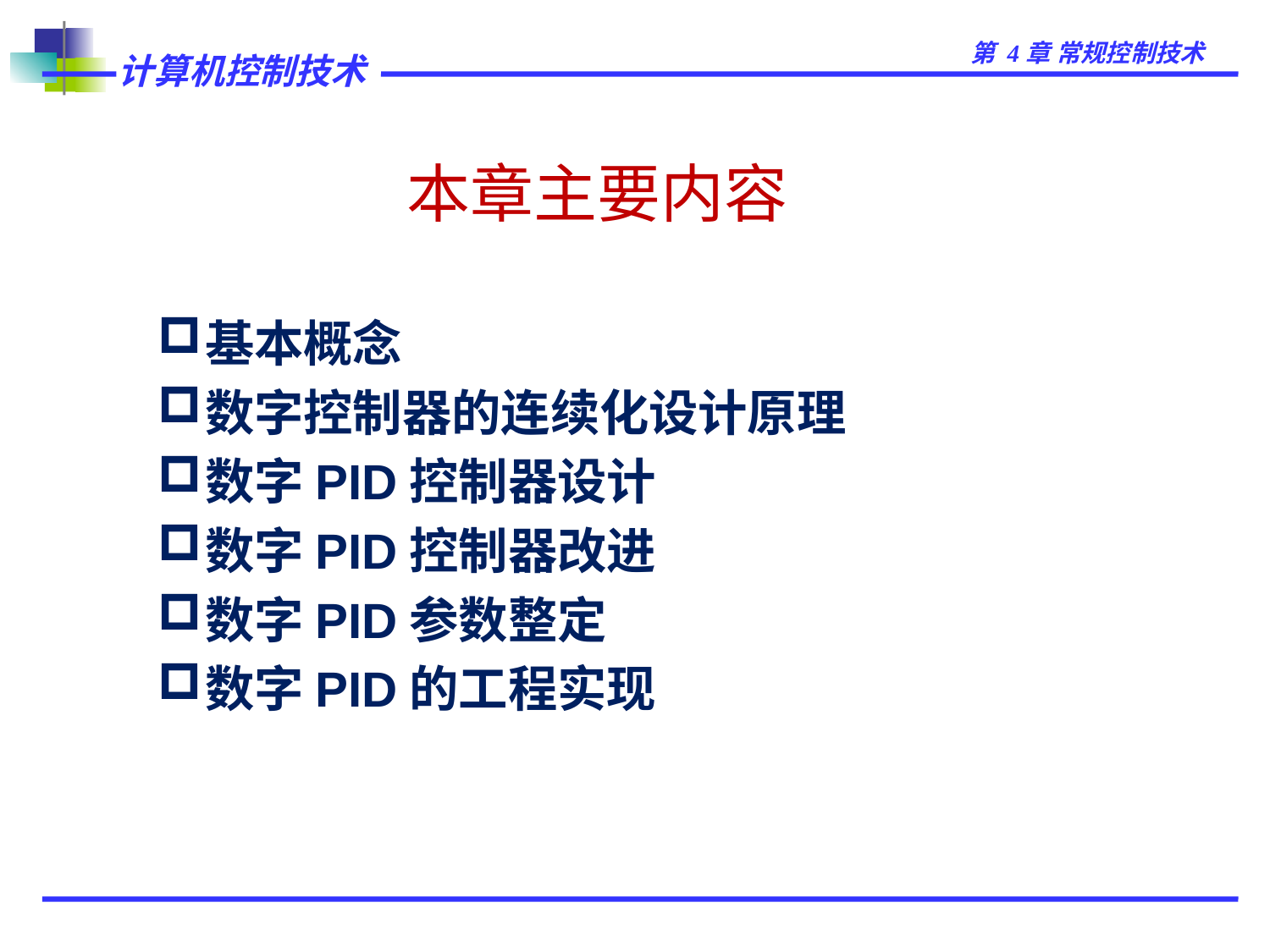

本章主要内容
基本概念
数字控制器的连续化设计原理
数字PID控制器设计
数字PID控制器改进
数字PID参数整定
数字PID的工程实现